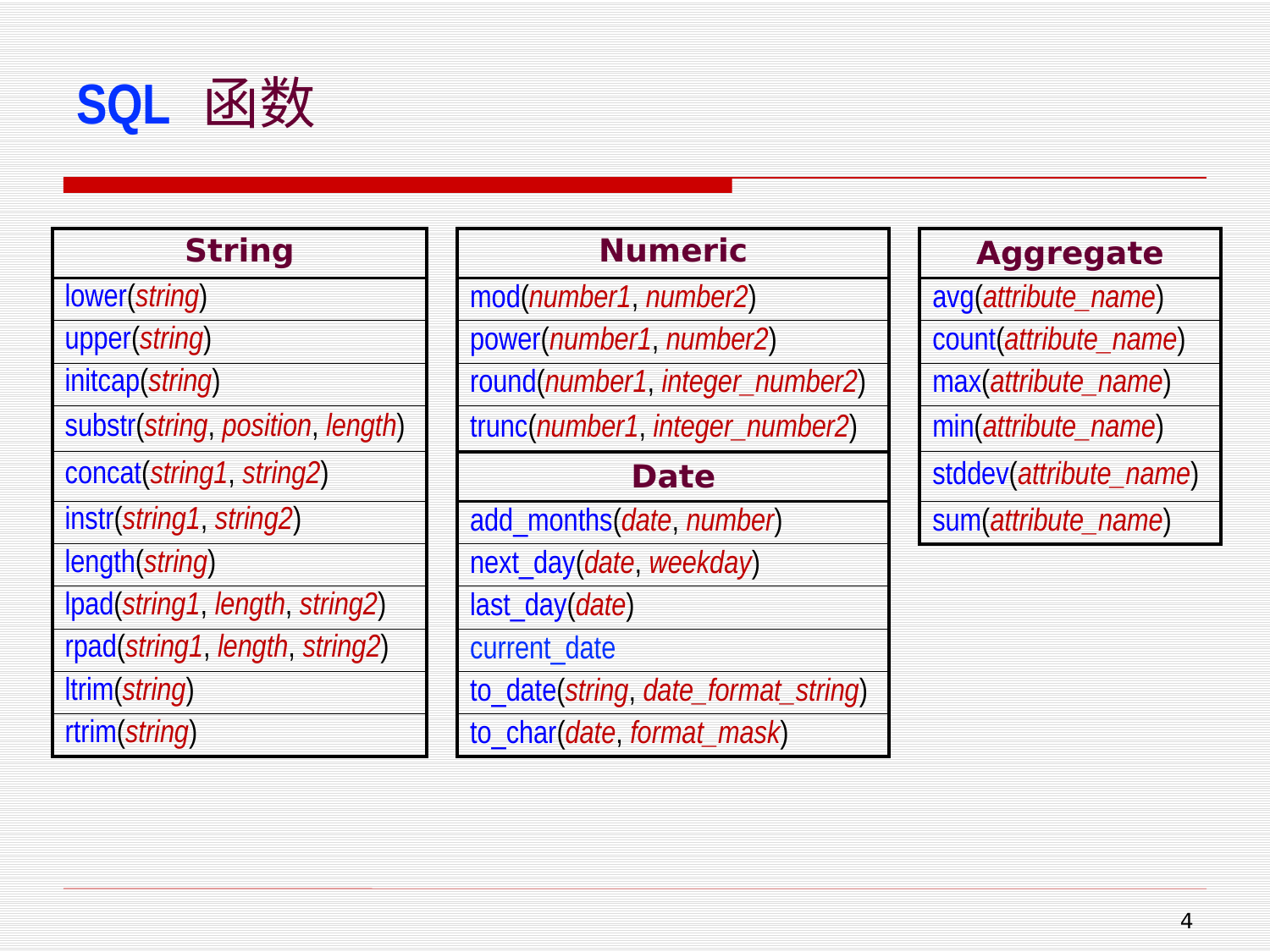

# SQL 函数
| String |  | Numeric |  | Aggregate |
| --- | --- | --- | --- | --- |
| lower(string) |  | mod(number1, number2) |  | avg(attribute\_name) |
| upper(string) |  | power(number1, number2) |  | count(attribute\_name) |
| initcap(string) |  | round(number1, integer\_number2) |  | max(attribute\_name) |
| substr(string, position, length) |  | trunc(number1, integer\_number2) |  | min(attribute\_name) |
| concat(string1, string2) |  | Date |  | stddev(attribute\_name) |
| instr(string1, string2) |  | add\_months(date, number) |  | sum(attribute\_name) |
| length(string) |  | next\_day(date, weekday) |  |  |
| lpad(string1, length, string2) |  | last\_day(date) |  |  |
| rpad(string1, length, string2) |  | current\_date |  |  |
| ltrim(string) |  | to\_date(string, date\_format\_string) |  |  |
| rtrim(string) |  | to\_char(date, format\_mask) |  |  |
4